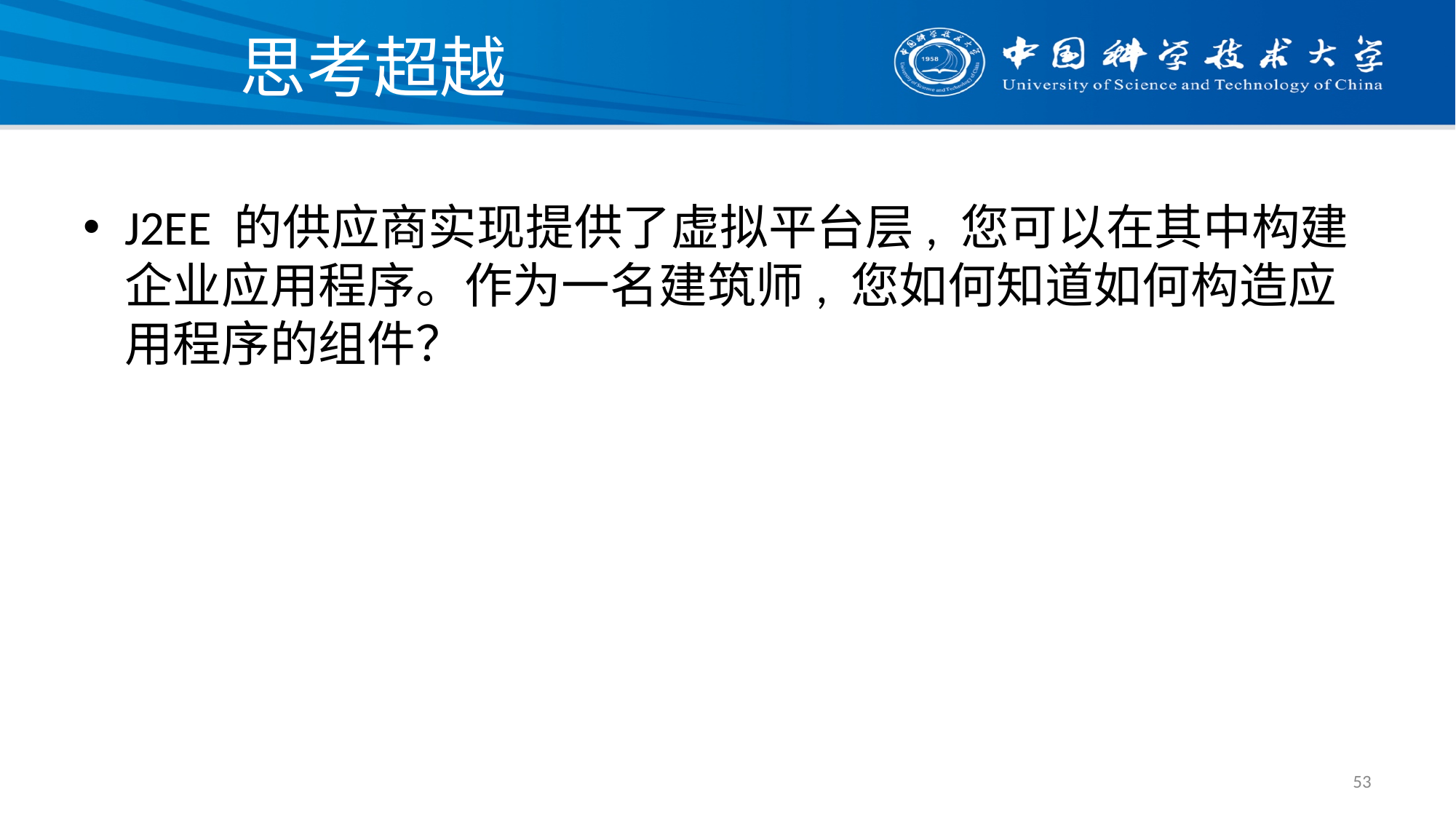

# 思考超越
J2EE 的供应商实现提供了虚拟平台层, 您可以在其中构建企业应用程序。作为一名建筑师, 您如何知道如何构造应用程序的组件？

53